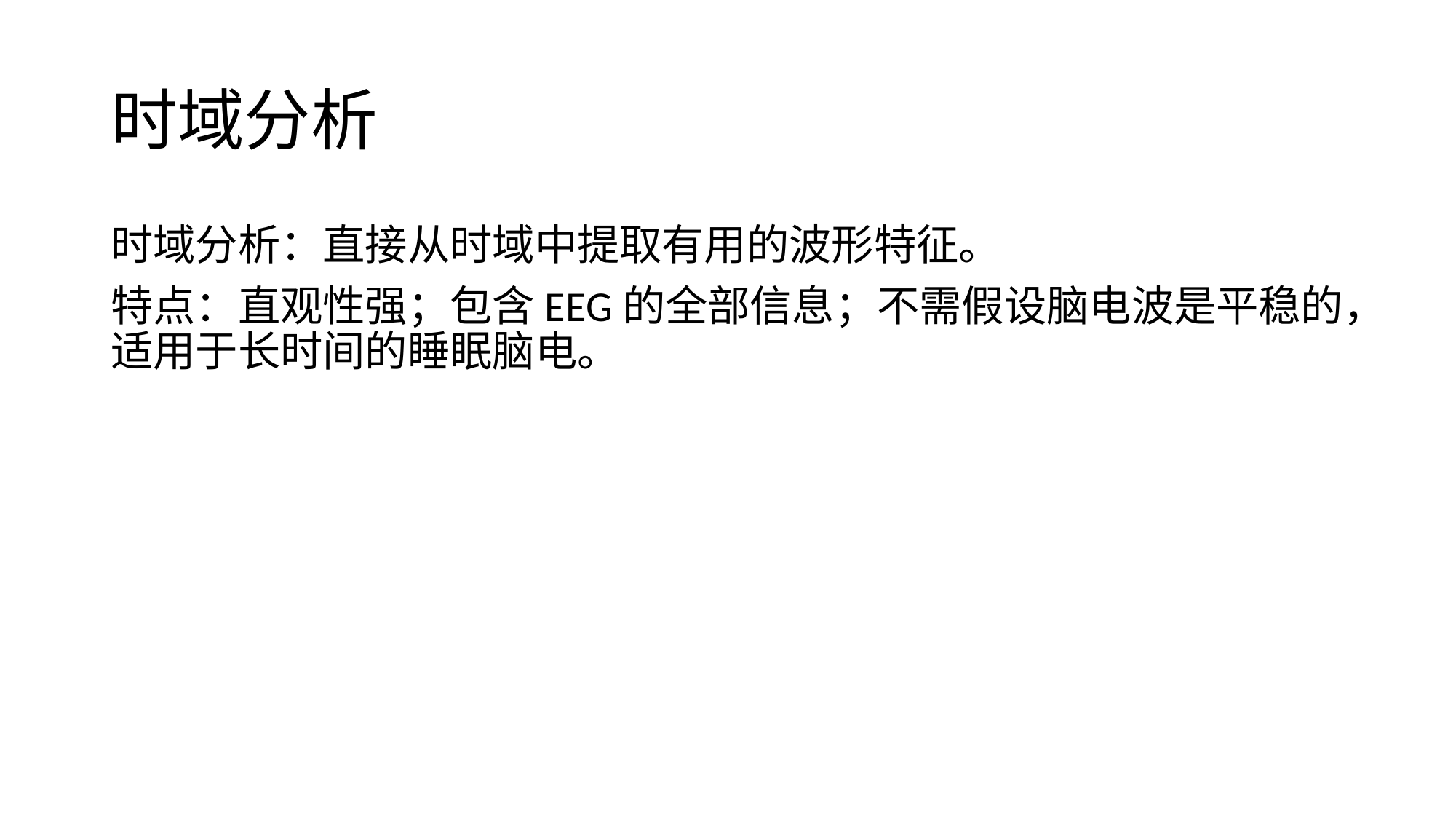

# 时域分析
时域分析：直接从时域中提取有用的波形特征。
特点：直观性强；包含EEG的全部信息；不需假设脑电波是平稳的，适用于长时间的睡眠脑电。